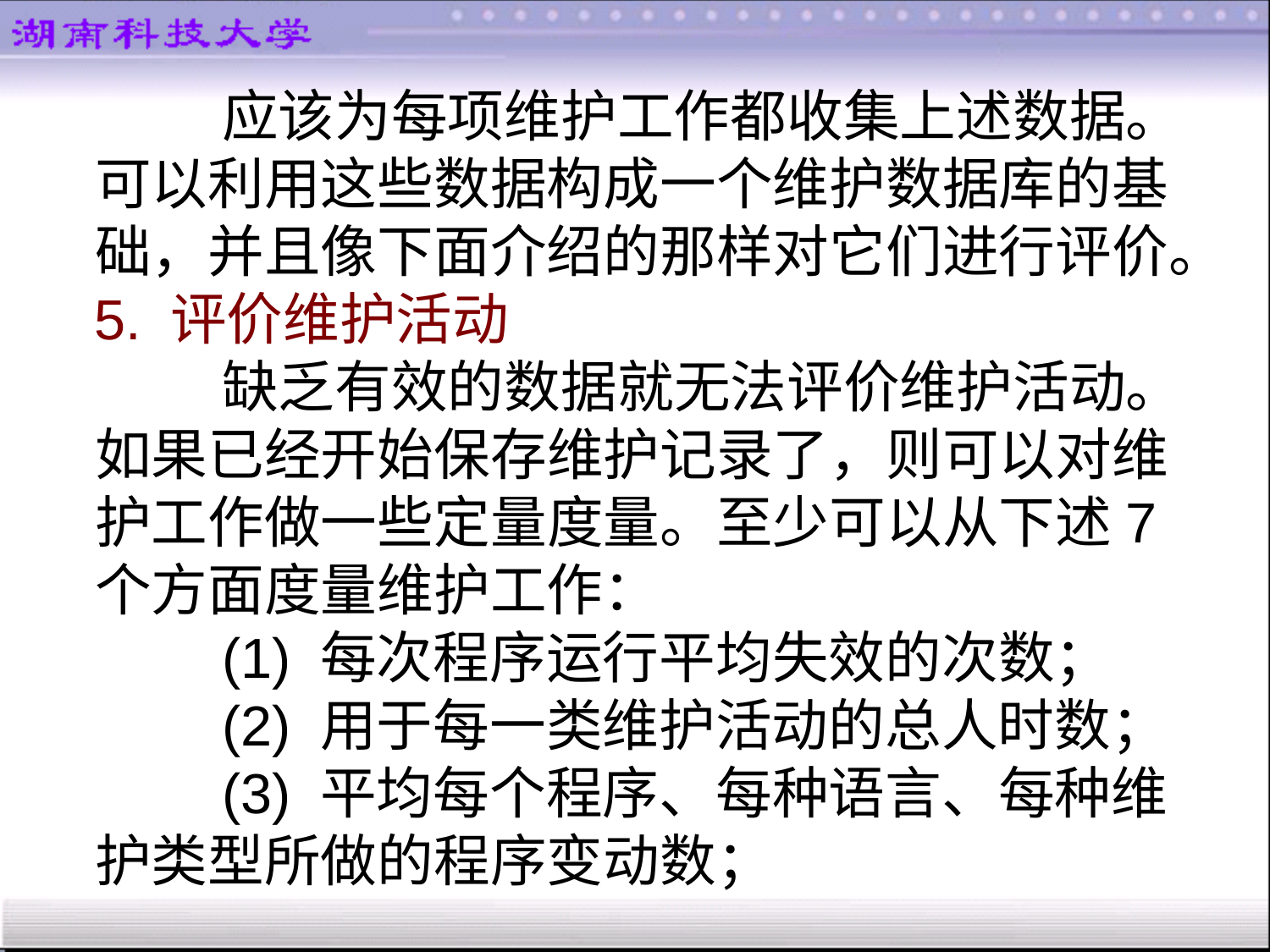

应该为每项维护工作都收集上述数据。可以利用这些数据构成一个维护数据库的基础，并且像下面介绍的那样对它们进行评价。
5. 评价维护活动
		缺乏有效的数据就无法评价维护活动。如果已经开始保存维护记录了，则可以对维护工作做一些定量度量。至少可以从下述7个方面度量维护工作：
		(1) 每次程序运行平均失效的次数；
		(2) 用于每一类维护活动的总人时数；
		(3) 平均每个程序、每种语言、每种维护类型所做的程序变动数；